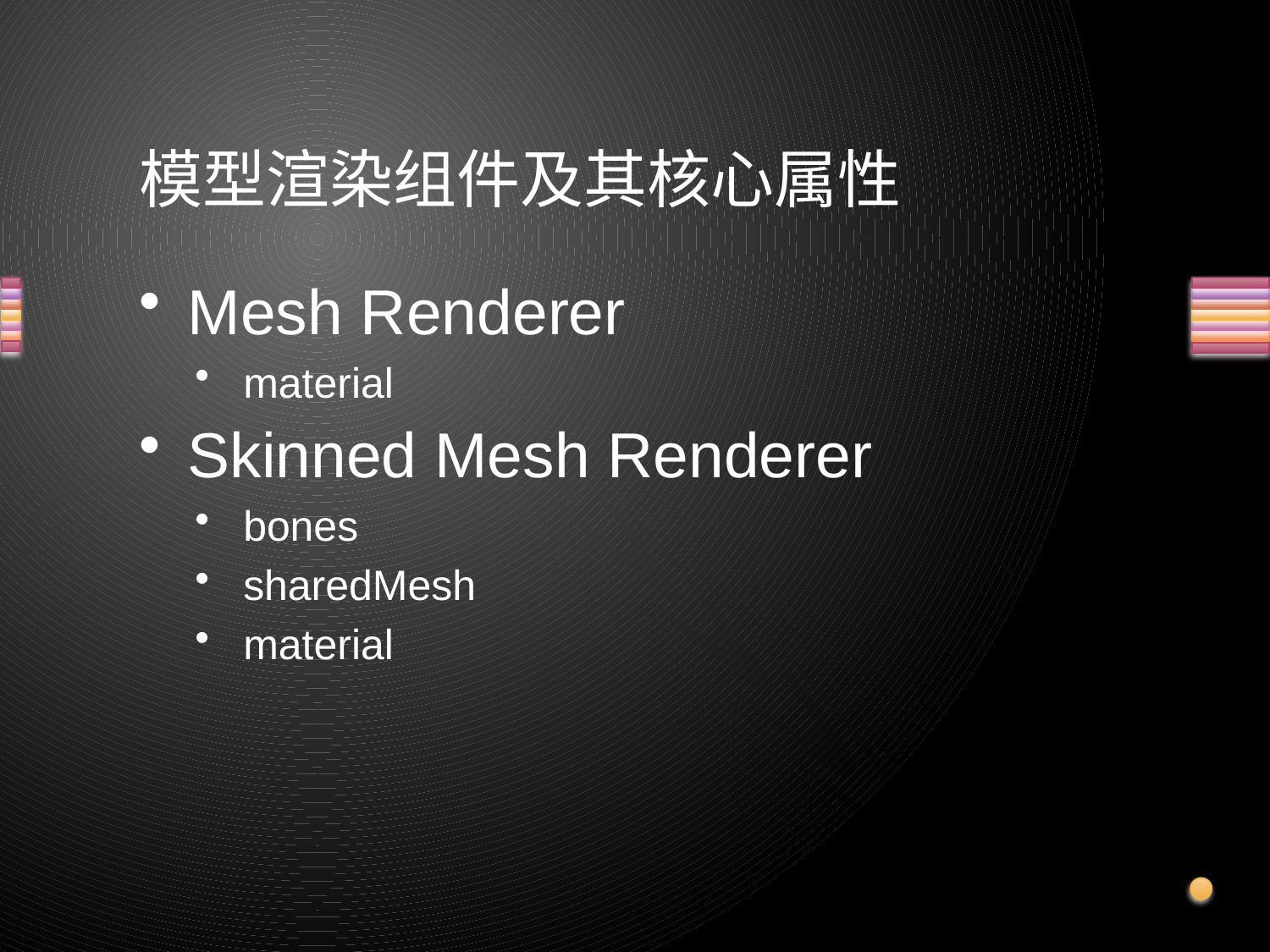

# 模型渲染组件及其核心属性

Mesh Renderer
material
Skinned Mesh Renderer
bones
sharedMesh
material